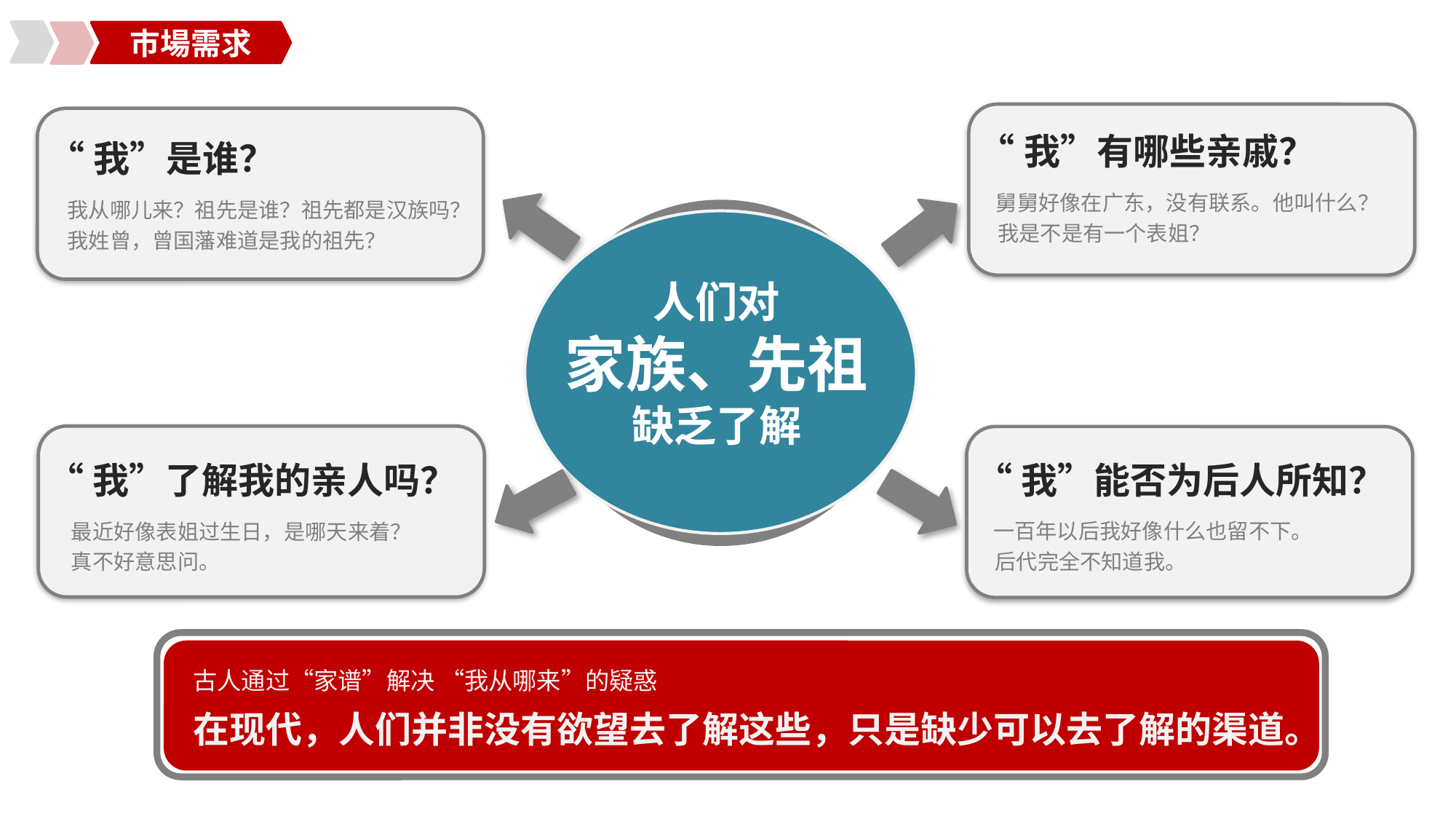

市場需求

“我”有哪些亲戚？

    舅舅好像在广东，没有联系。他叫什么？
   我是不是有一个表姐？
“我”是谁？

   我从哪儿来？祖先是谁？祖先都是汉族吗？
   我姓曾，曾国藩难道是我的祖先？

人们对
家族、先祖
缺乏了解

“我”能否为后人所知？

    一百年以后我好像什么也留不下。
   后代完全不知道我。
“我”了解我的亲人吗？

    最近好像表姐过生日，是哪天来着？
    真不好意思问。

古人通过“家谱”解决 “我从哪来”的疑惑

在现代，人们并非没有欲望去了解这些，只是缺少可以去了解的渠道。